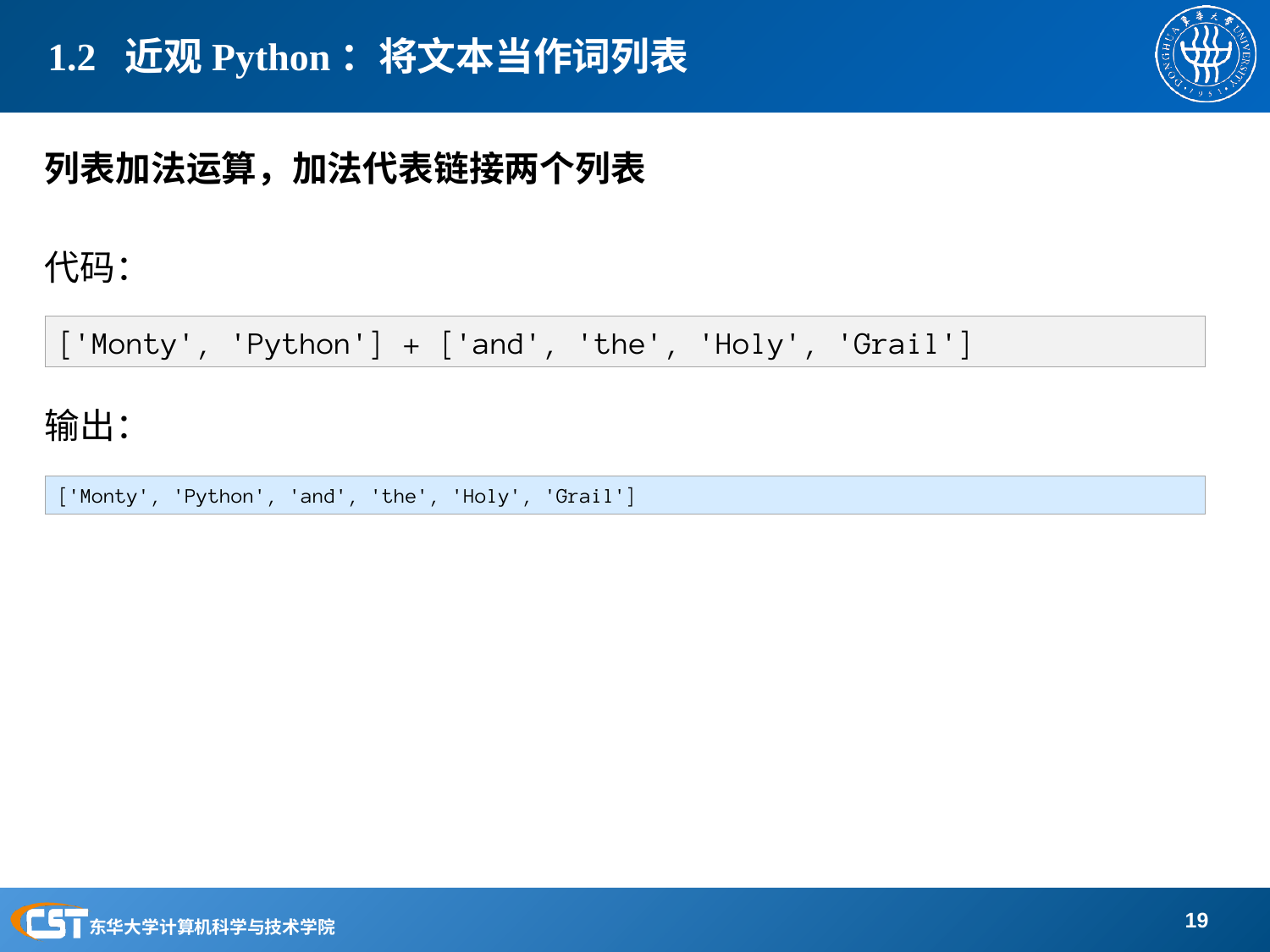

# 1.2  近观Python：将文本当作词列表
列表加法运算，加法代表链接两个列表

代码：

输出：
['Monty', 'Python'] + ['and', 'the', 'Holy', 'Grail']
['Monty', 'Python', 'and', 'the', 'Holy', 'Grail']